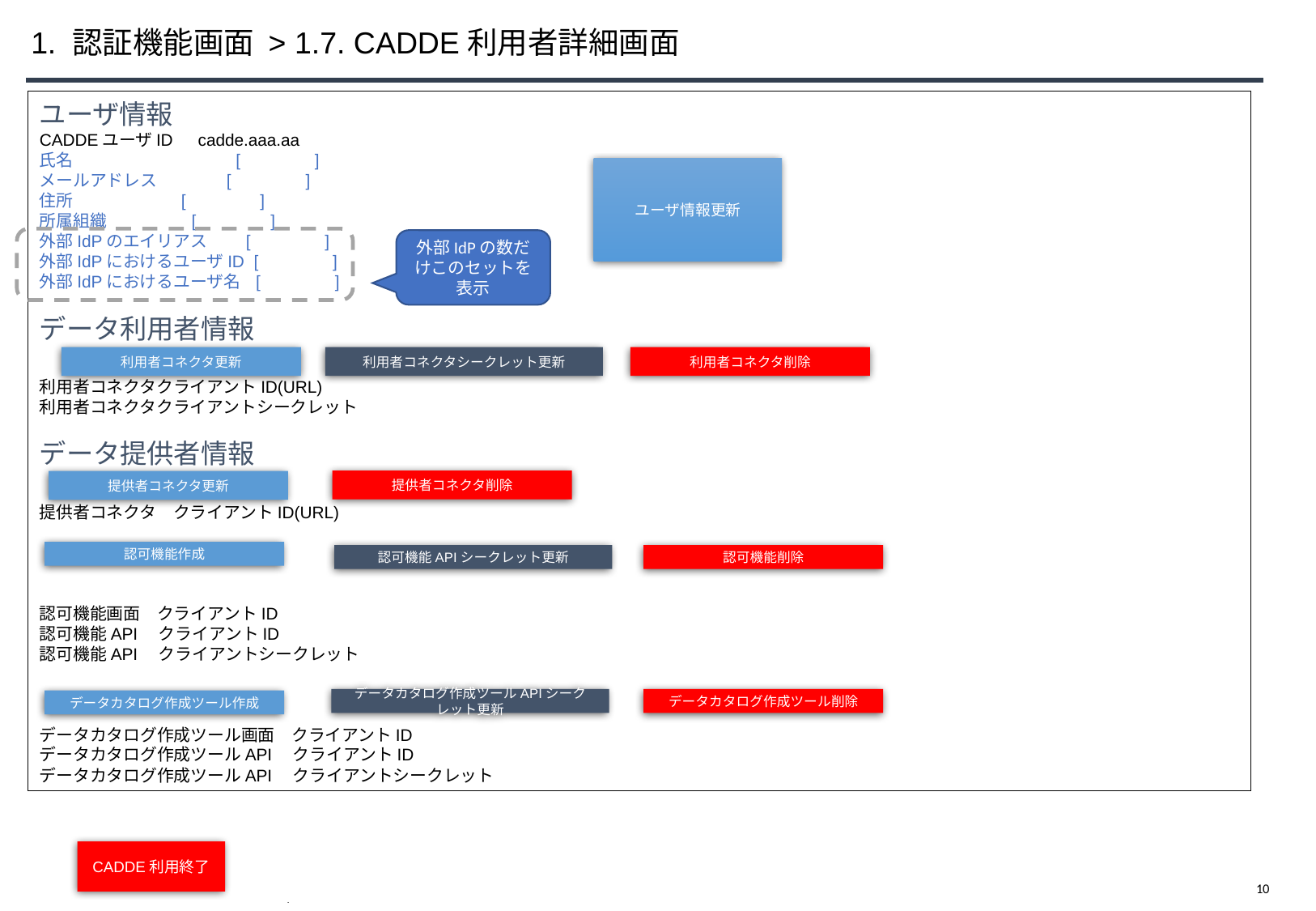

# 1. 認証機能画面 > 1.7. CADDE利用者詳細画面
ユーザ情報
CADDEユーザID　cadde.aaa.aa
氏名　　　　　　               [                ]
メールアドレス                 [                ]
住所                           [                ]
所属組織                     [                ]
外部IdPのエイリアス         [                ]
外部IdPにおけるユーザID  [                ]
外部IdPにおけるユーザ名   [                ]

データ利用者情報

利用者コネクタクライアントID(URL)
利用者コネクタクライアントシークレット

データ提供者情報

提供者コネクタ　クライアントID(URL)

認可機能画面　クライアントID
認可機能API　クライアントID
認可機能API　クライアントシークレット

データカタログ作成ツール画面　クライアントID
データカタログ作成ツールAPI　クライアントID
データカタログ作成ツールAPI　クライアントシークレット
ユーザ情報更新

外部IdPの数だけこのセットを表示
利用者コネクタ更新
利用者コネクタシークレット更新
利用者コネクタ削除
提供者コネクタ削除
提供者コネクタ更新
認可機能作成
認可機能APIシークレット更新
認可機能削除
データカタログ作成ツールAPIシークレット更新
データカタログ作成ツール削除
データカタログ作成ツール作成
CADDE利用終了